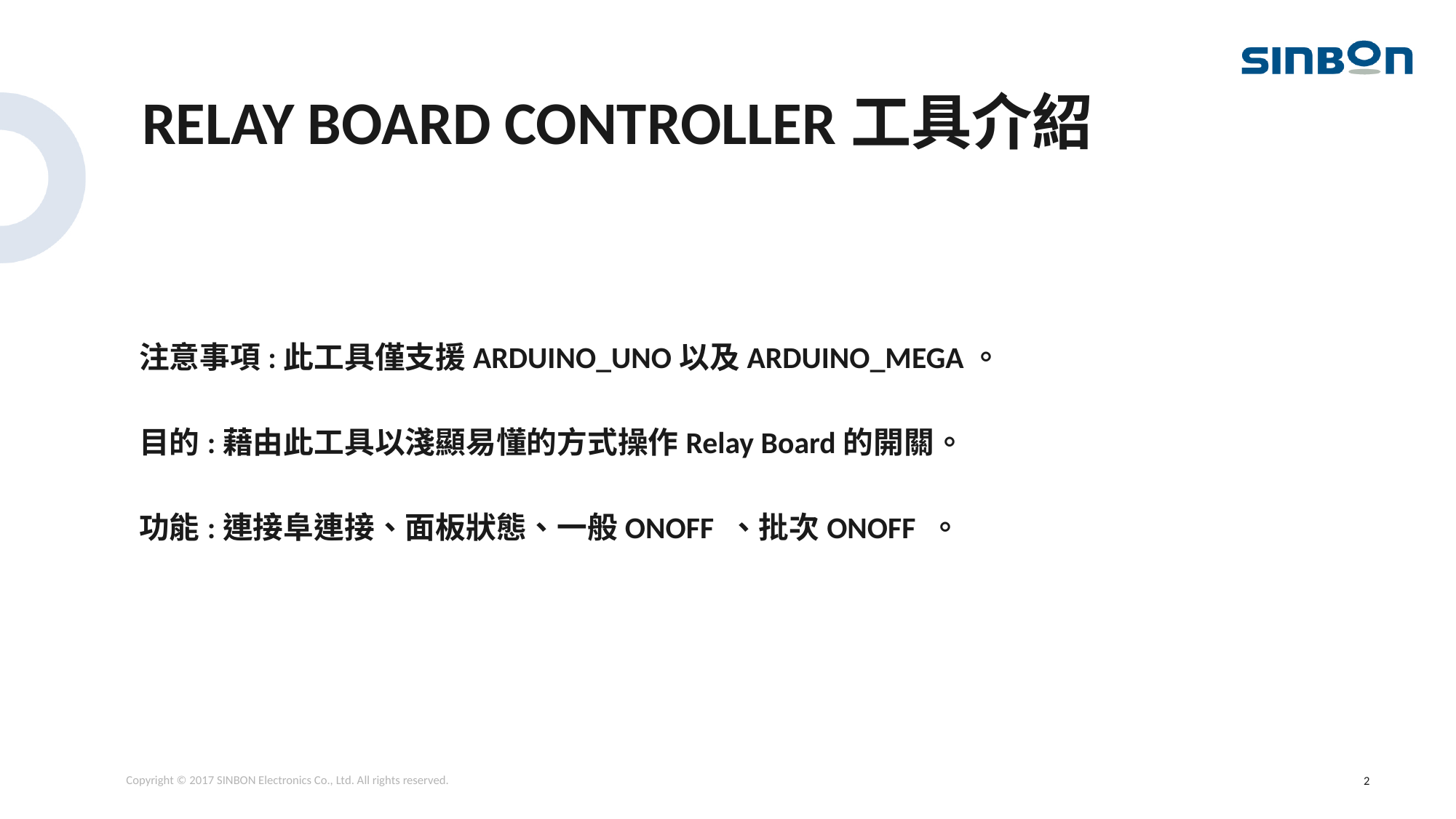

# Relay Board Controller工具介紹
注意事項:此工具僅支援ARDUINO_UNO以及ARDUINO_MEGA。

目的:藉由此工具以淺顯易懂的方式操作Relay Board的開關。

功能:連接阜連接、面板狀態、一般ONOFF 、批次ONOFF 。

2